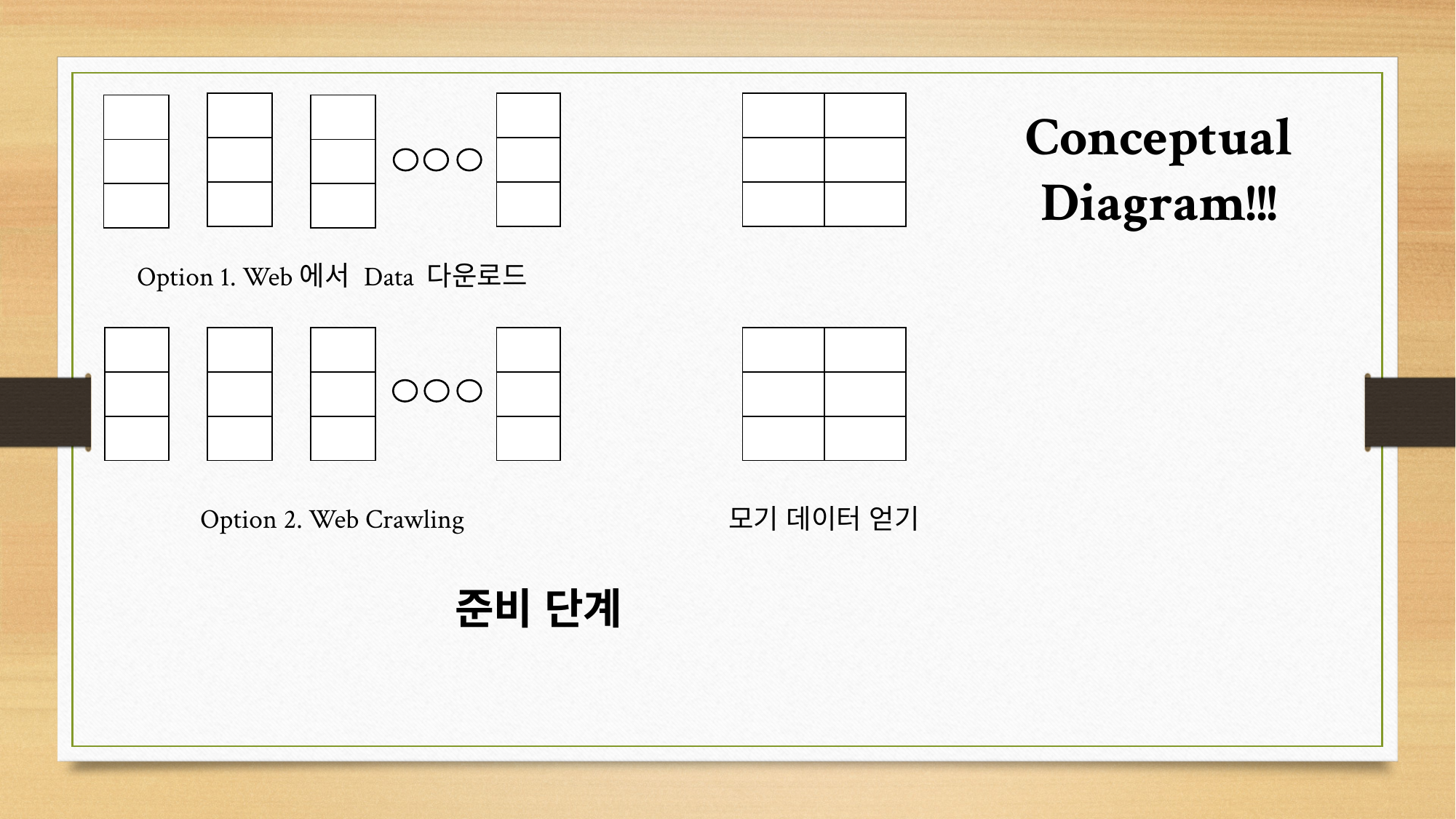

|  |
| --- |
|  |
|  |
|  |
| --- |
|  |
|  |
|  |  |
| --- | --- |
|  |  |
|  |  |
|  |
| --- |
|  |
|  |
|  |
| --- |
|  |
|  |
Conceptual Diagram!!!

Option 1. Web에서 Data 다운로드
|  |
| --- |
|  |
|  |
|  |
| --- |
|  |
|  |
|  |
| --- |
|  |
|  |
|  |
| --- |
|  |
|  |
|  |  |
| --- | --- |
|  |  |
|  |  |

Option 2. Web Crawling
모기 데이터 얻기
준비 단계